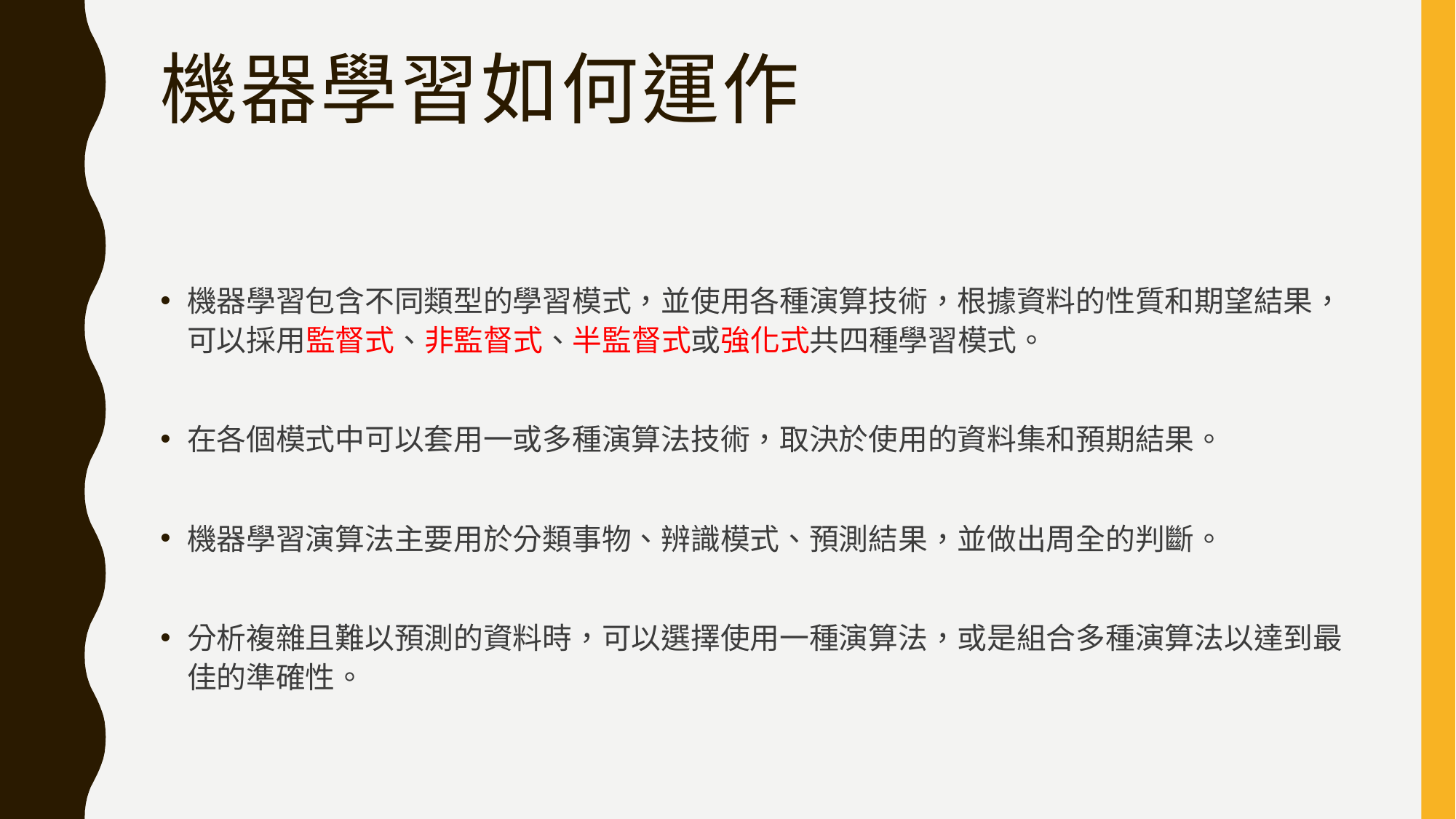

# 機器學習如何運作
機器學習包含不同類型的學習模式，並使用各種演算技術，根據資料的性質和期望結果，可以採用監督式、非監督式、半監督式或強化式共四種學習模式。

在各個模式中可以套用一或多種演算法技術，取決於使用的資料集和預期結果。

機器學習演算法主要用於分類事物、辨識模式、預測結果，並做出周全的判斷。

分析複雜且難以預測的資料時，可以選擇使用一種演算法，或是組合多種演算法以達到最佳的準確性。